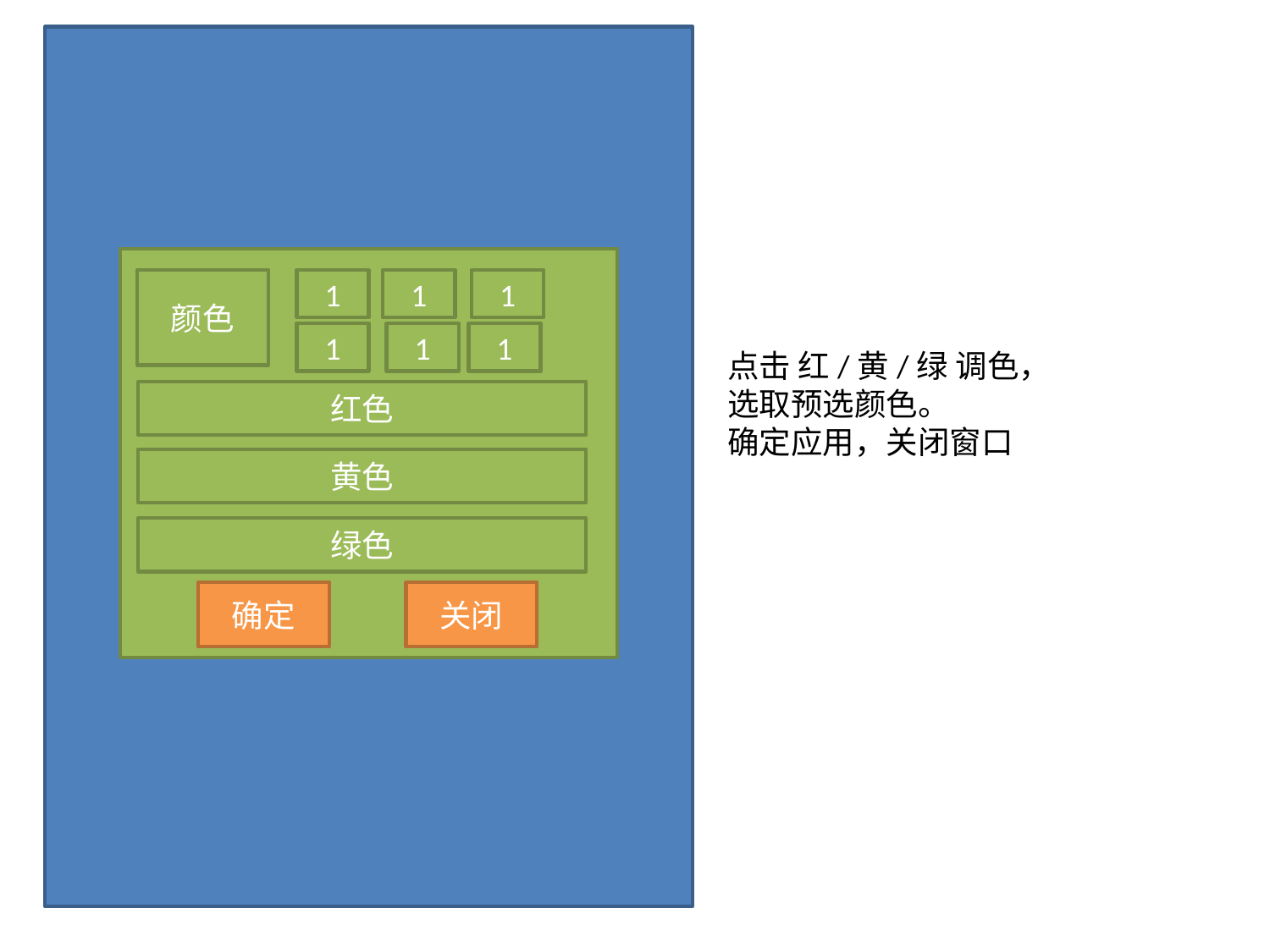

颜色
1
1
1
1
1
1
点击 红/黄/绿 调色，
选取预选颜色。
确定应用，关闭窗口
红色
黄色
绿色
确定
关闭